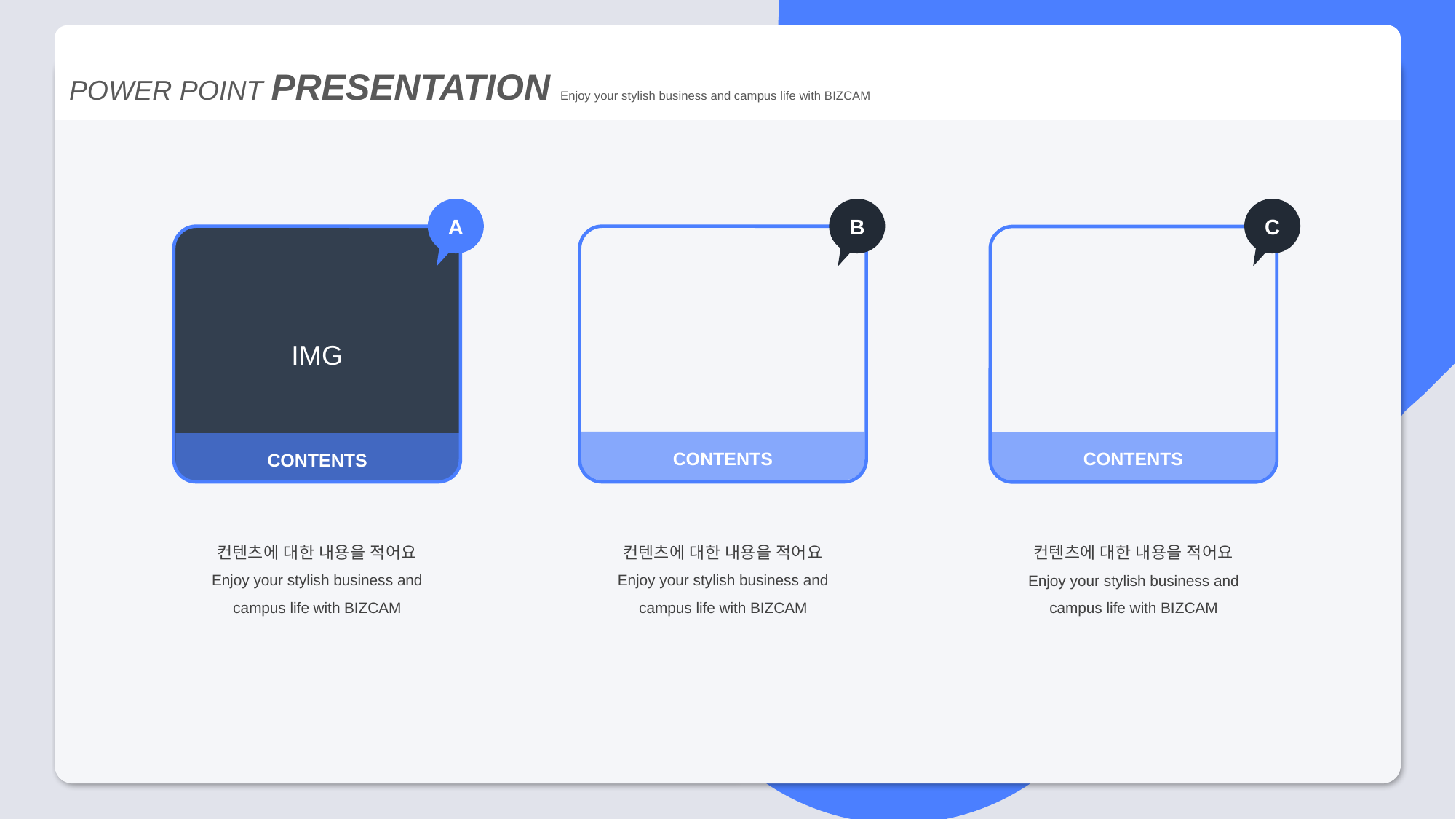

POWER POINT PRESENTATION Enjoy your stylish business and campus life with BIZCAM

A
B
C
IMG

CONTENTS
CONTENTS
CONTENTS
컨텐츠에 대한 내용을 적어요
Enjoy your stylish business and campus life with BIZCAM
컨텐츠에 대한 내용을 적어요
Enjoy your stylish business and campus life with BIZCAM
컨텐츠에 대한 내용을 적어요
Enjoy your stylish business and campus life with BIZCAM